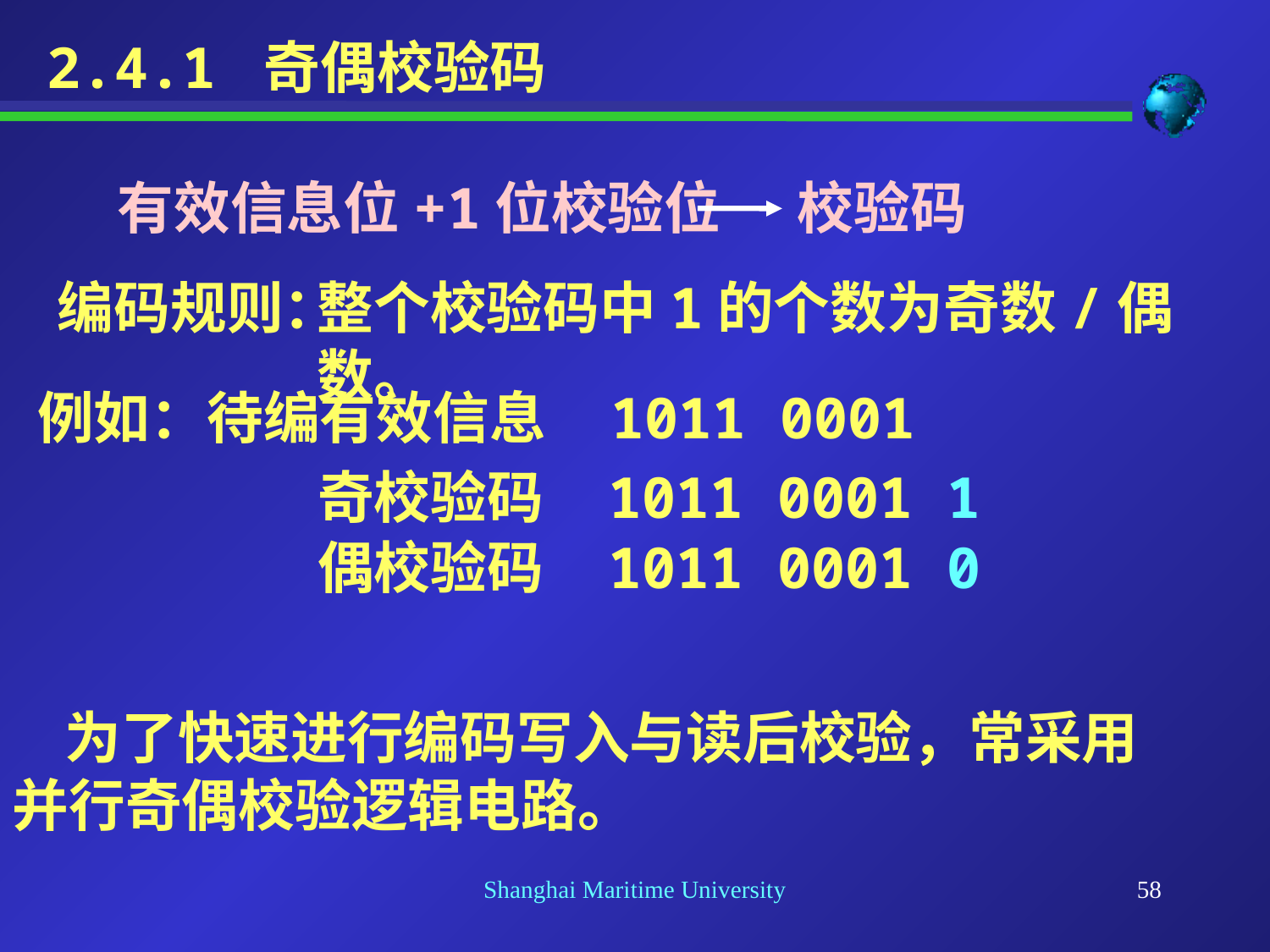

2.4.1 奇偶校验码
有效信息位+1位校验位

校验码
编码规则：
整个校验码中1的个数为奇数/偶数。
例如：待编有效信息    1011 0001
奇校验码    1011 0001 1
偶校验码    1011 0001 0
   为了快速进行编码写入与读后校验，常采用并行奇偶校验逻辑电路。
Shanghai Maritime University
58